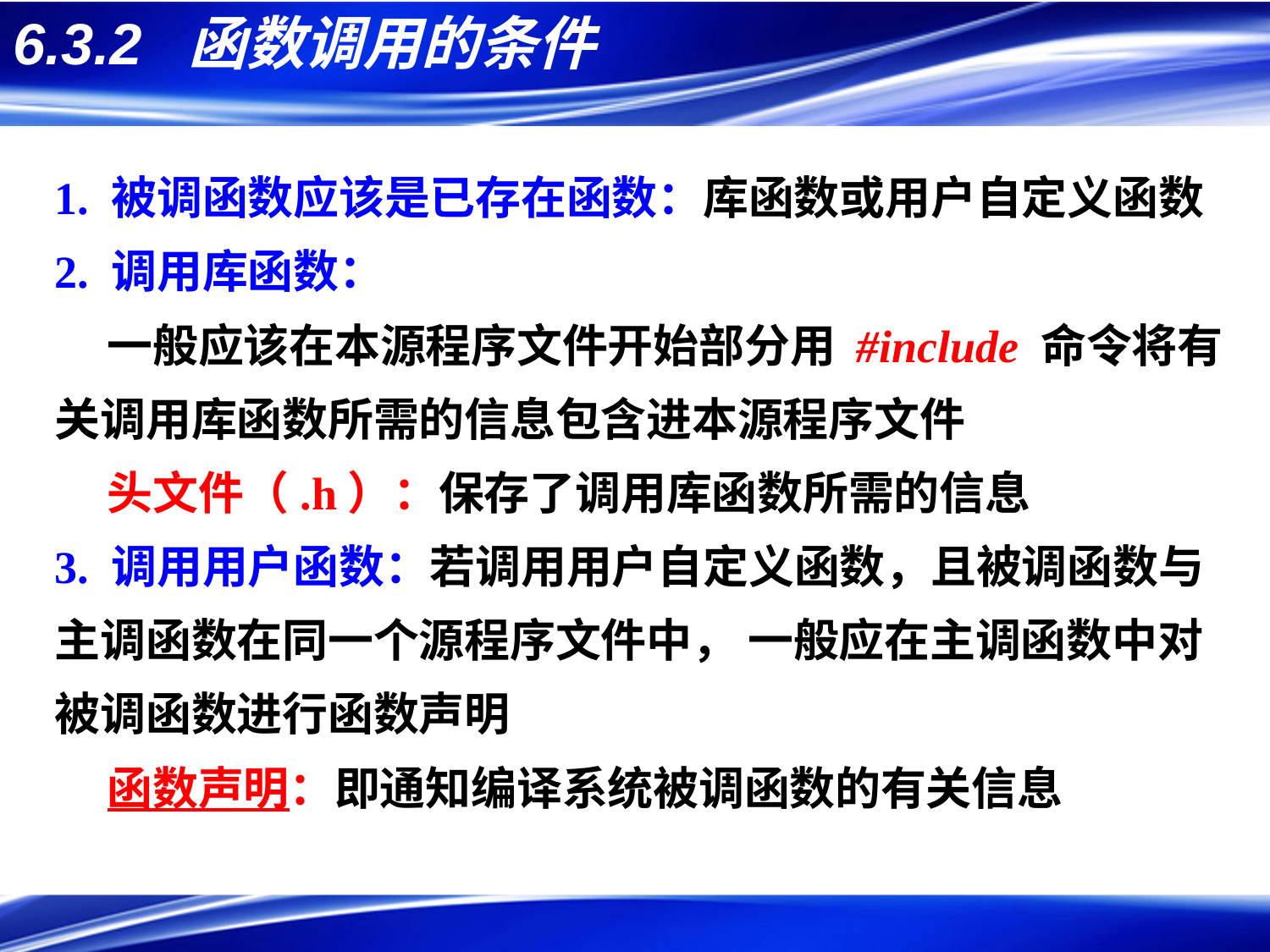

# 6.3.2  函数调用的条件
1. 被调函数应该是已存在函数：库函数或用户自定义函数
2. 调用库函数：
    一般应该在本源程序文件开始部分用 #include 命令将有关调用库函数所需的信息包含进本源程序文件
    头文件（.h）：保存了调用库函数所需的信息
3. 调用用户函数：若调用用户自定义函数，且被调函数与主调函数在同一个源程序文件中， 一般应在主调函数中对被调函数进行函数声明
    函数声明：即通知编译系统被调函数的有关信息